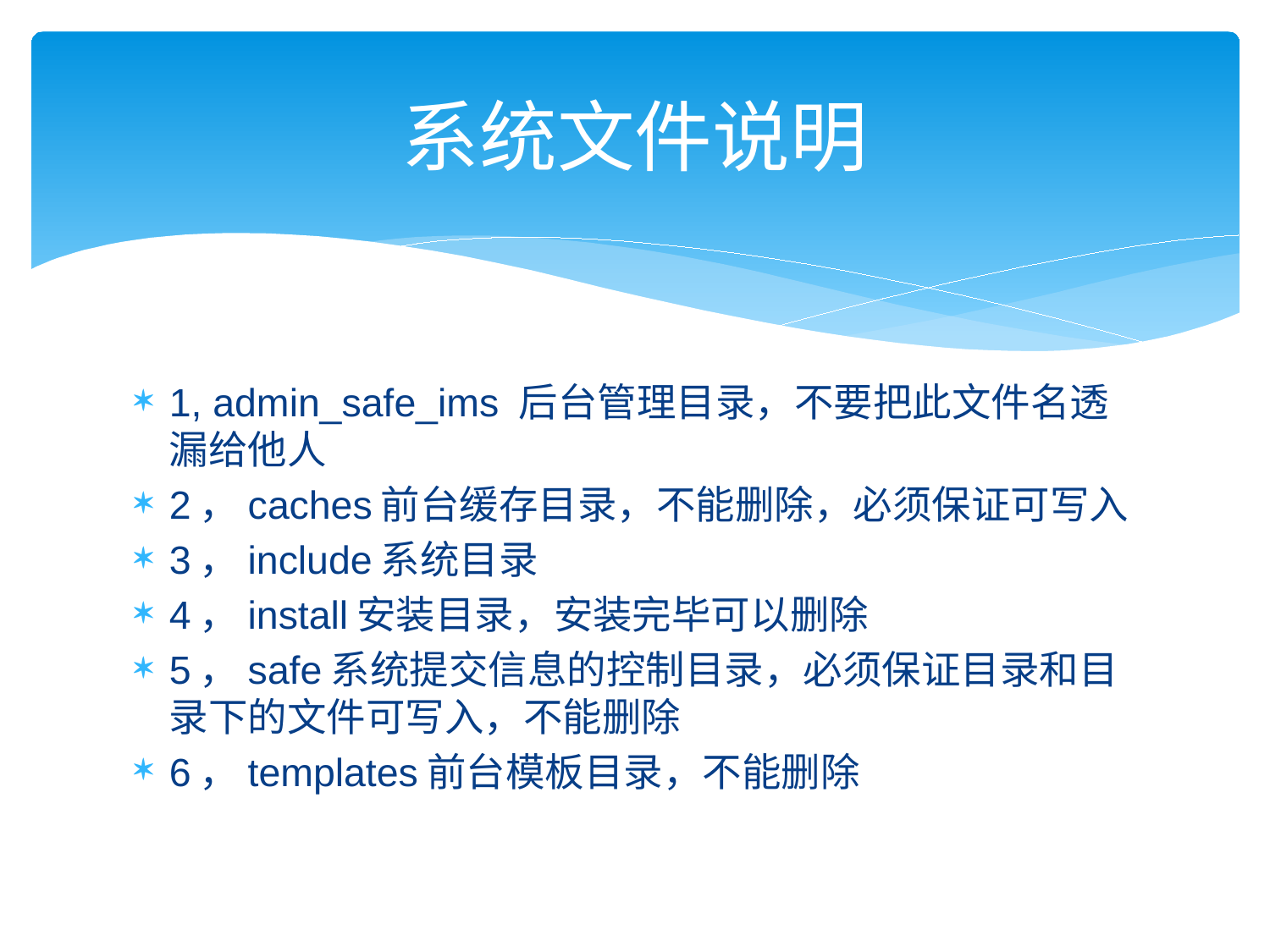

# 系统文件说明
1, admin_safe_ims 后台管理目录，不要把此文件名透漏给他人
2，caches前台缓存目录，不能删除，必须保证可写入
3，include系统目录
4，install安装目录，安装完毕可以删除
5，safe系统提交信息的控制目录，必须保证目录和目录下的文件可写入，不能删除
6，templates前台模板目录，不能删除